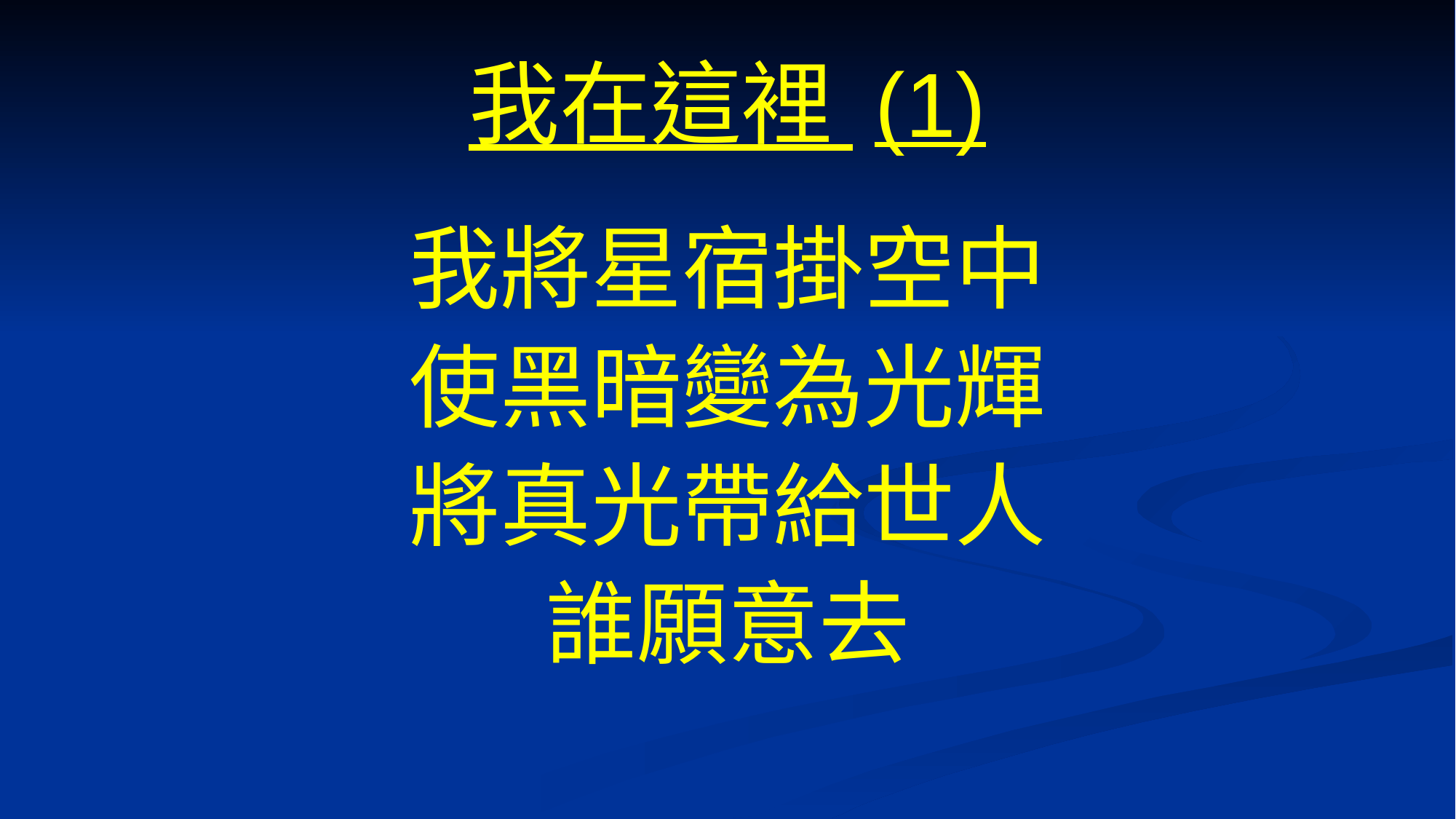

# 我在這裡 (1)
我將星宿掛空中
使黑暗變為光輝
將真光帶給世人
誰願意去